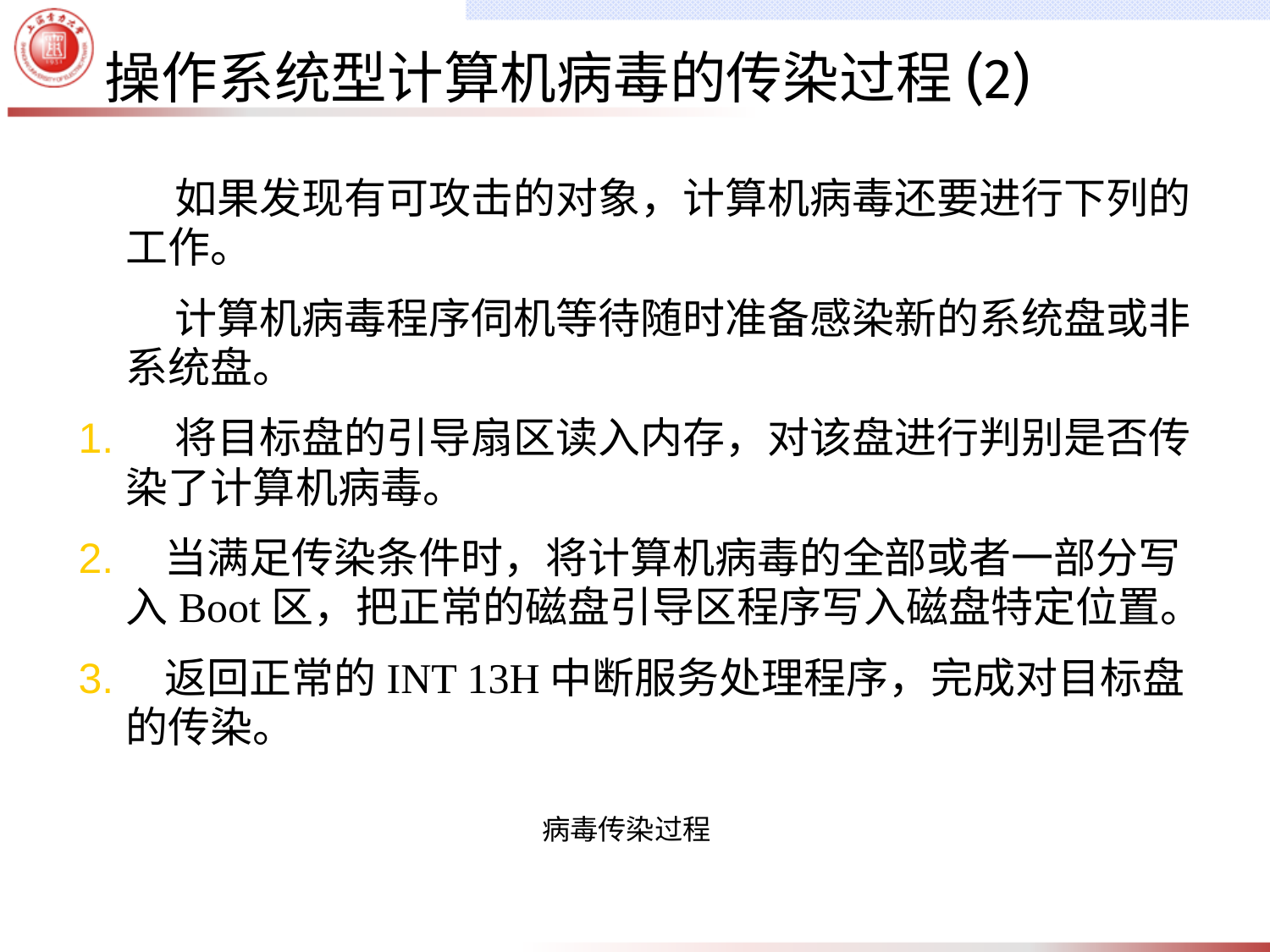

操作系统型计算机病毒的传染过程(2)
    如果发现有可攻击的对象，计算机病毒还要进行下列的工作。
    计算机病毒程序伺机等待随时准备感染新的系统盘或非系统盘。
    将目标盘的引导扇区读入内存，对该盘进行判别是否传染了计算机病毒。
   当满足传染条件时，将计算机病毒的全部或者一部分写入Boot区，把正常的磁盘引导区程序写入磁盘特定位置。
   返回正常的INT 13H中断服务处理程序，完成对目标盘的传染。

病毒传染过程